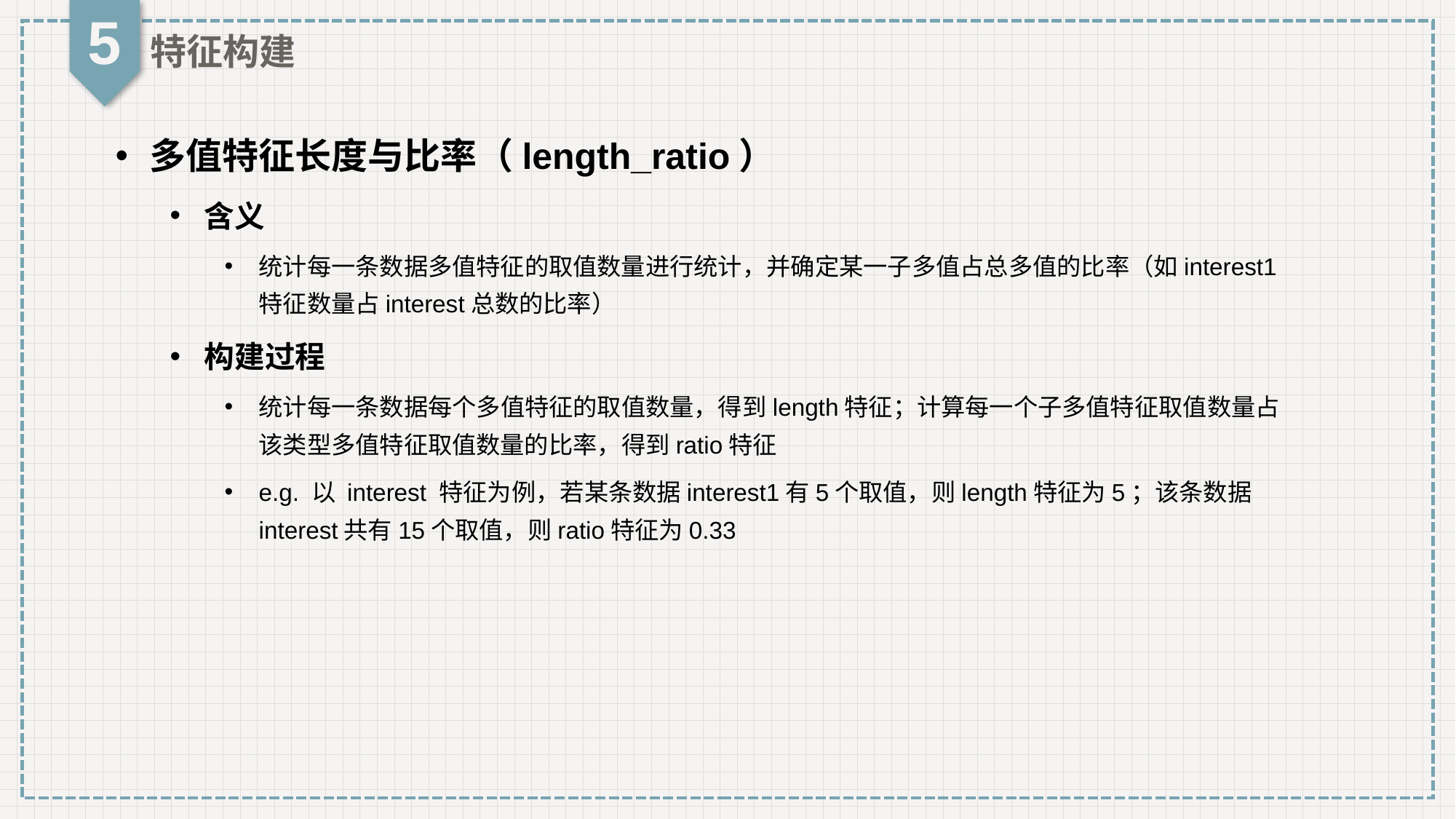

5
特征构建
多值特征长度与比率（length_ratio）
含义
统计每一条数据多值特征的取值数量进行统计，并确定某一子多值占总多值的比率（如interest1特征数量占interest总数的比率）
构建过程
统计每一条数据每个多值特征的取值数量，得到length特征；计算每一个子多值特征取值数量占该类型多值特征取值数量的比率，得到ratio特征
e.g. 以 interest 特征为例，若某条数据interest1有5个取值，则length特征为5；该条数据interest共有15个取值，则ratio特征为0.33